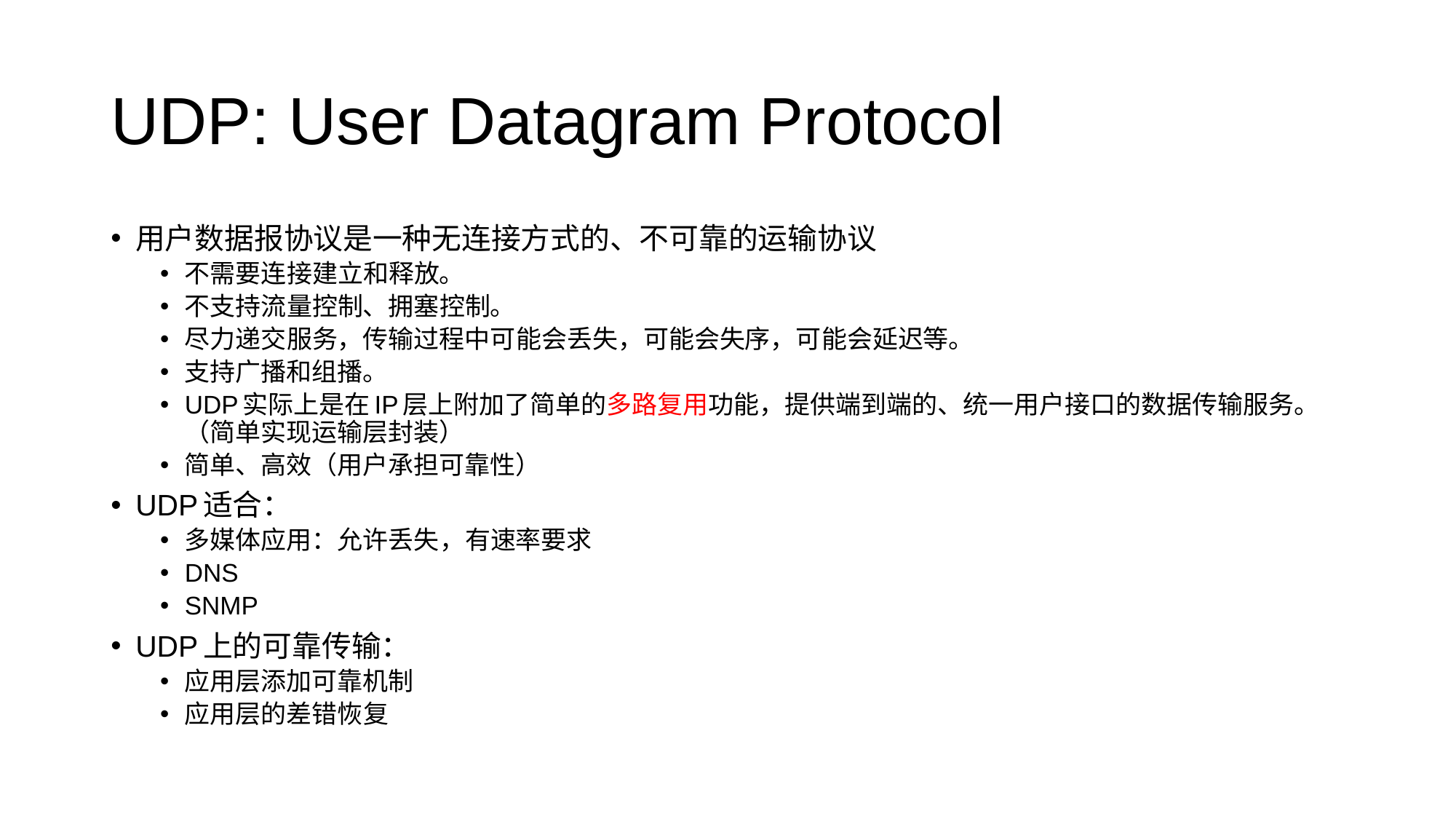

# UDP: User Datagram Protocol
用户数据报协议是一种无连接方式的、不可靠的运输协议
不需要连接建立和释放。
不支持流量控制、拥塞控制。
尽力递交服务，传输过程中可能会丢失，可能会失序，可能会延迟等。
支持广播和组播。
UDP实际上是在IP层上附加了简单的多路复用功能，提供端到端的、统一用户接口的数据传输服务。（简单实现运输层封装）
简单、高效（用户承担可靠性）
UDP适合：
多媒体应用：允许丢失，有速率要求
DNS
SNMP
UDP上的可靠传输：
应用层添加可靠机制
应用层的差错恢复